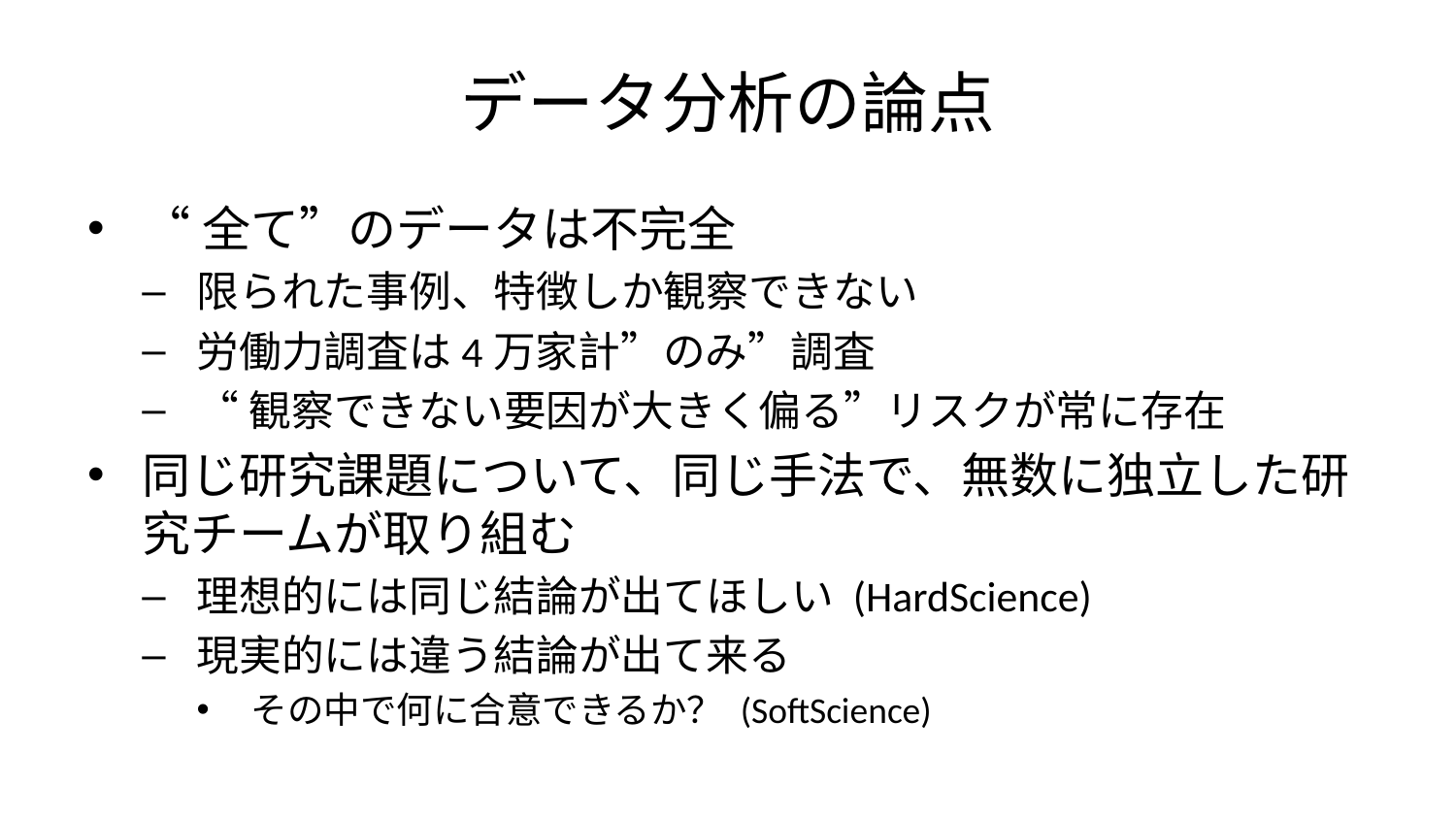

# データ分析の論点
“全て”のデータは不完全
限られた事例、特徴しか観察できない
労働力調査は4万家計”のみ”調査
“観察できない要因が大きく偏る”リスクが常に存在
同じ研究課題について、同じ手法で、無数に独立した研究チームが取り組む
理想的には同じ結論が出てほしい (HardScience)
現実的には違う結論が出て来る
その中で何に合意できるか？ (SoftScience)